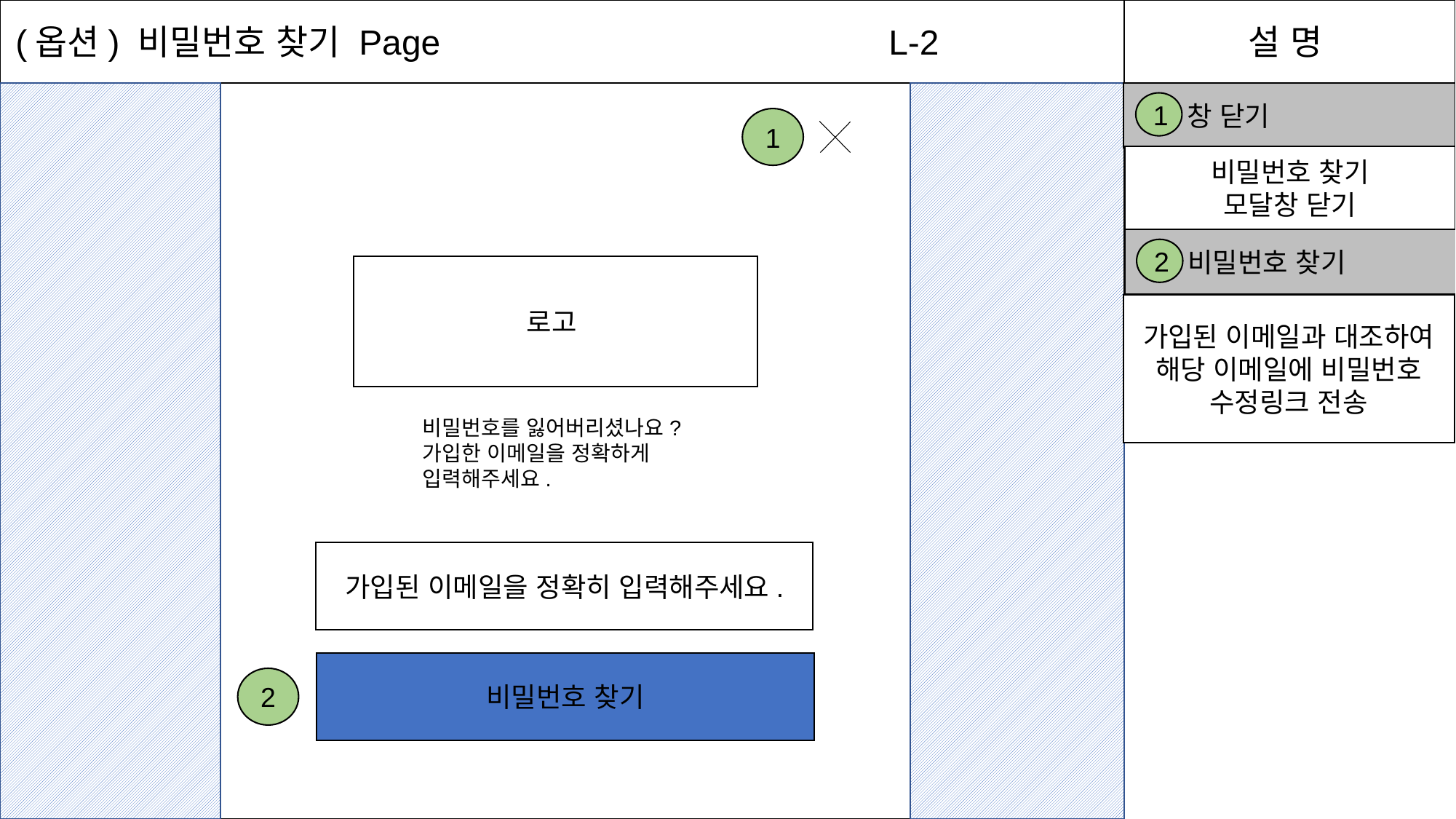

(옵션) 비밀번호 찾기 Page					L-2
설 명

      창 닫기
1
1
비밀번호 찾기
모달창 닫기
      비밀번호 찾기
2
로고
가입된 이메일과 대조하여 해당 이메일에 비밀번호 수정링크 전송
비밀번호를 잃어버리셨나요?
가입한 이메일을 정확하게
입력해주세요.
가입된 이메일을 정확히 입력해주세요.
비밀번호 찾기
2